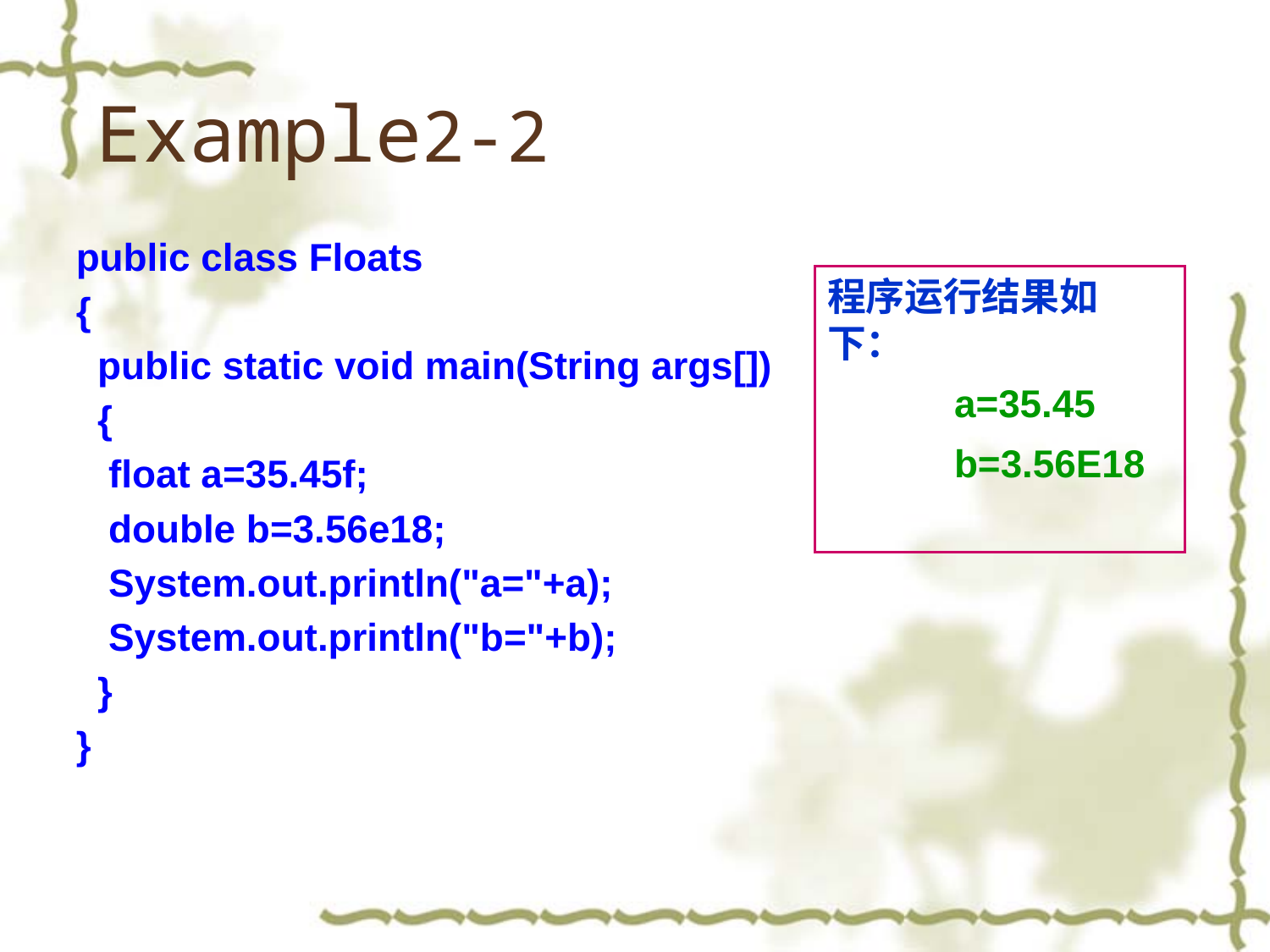

# Example2-2
public class Floats
{
  public static void main(String args[])
  {
   float a=35.45f;
   double b=3.56e18;
   System.out.println("a="+a);
   System.out.println("b="+b);
  }
}
程序运行结果如下：
a=35.45
b=3.56E18